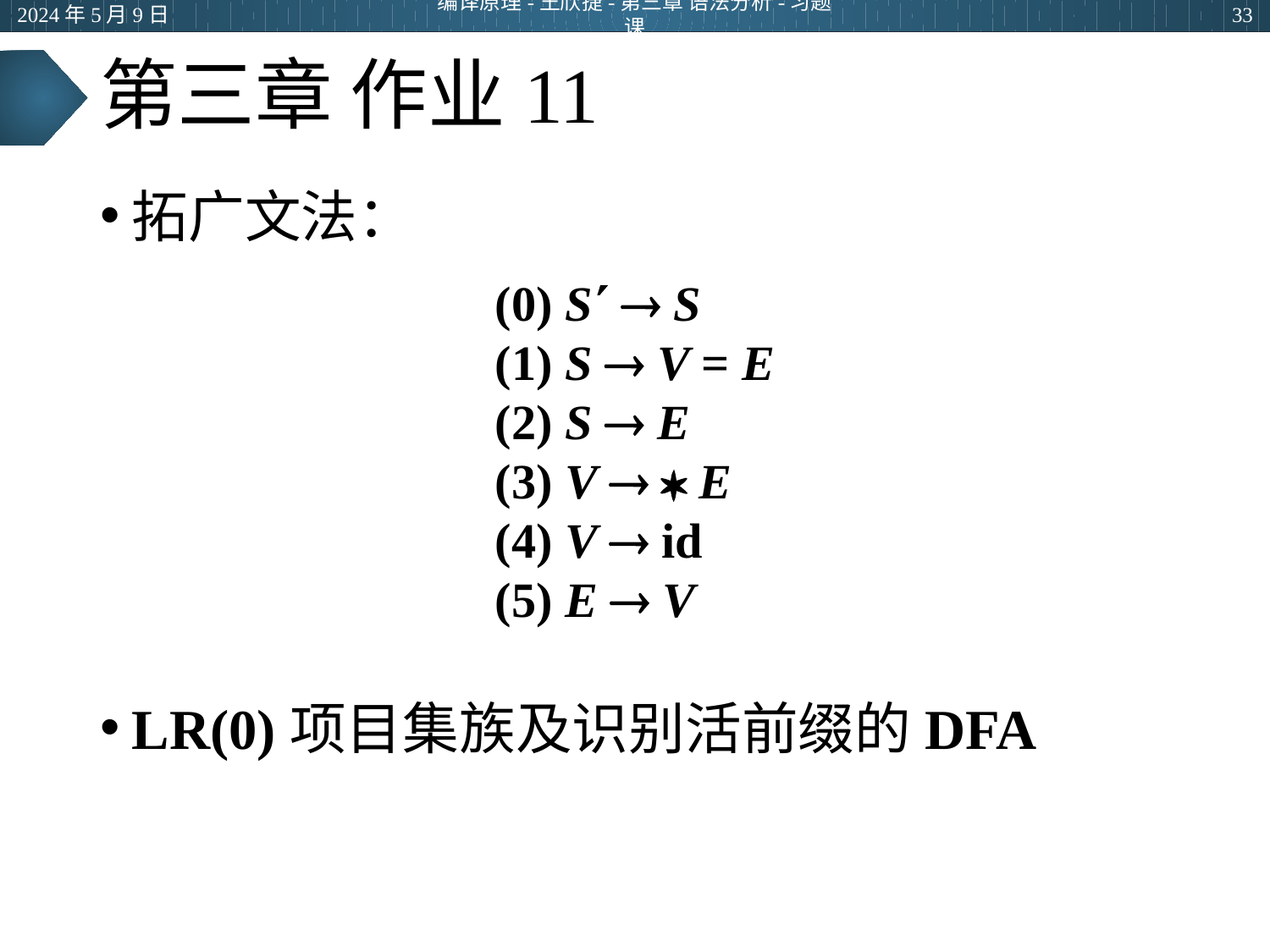

2024年5月9日
编译原理-王欣捷-第三章 语法分析-习题课
33
# 第三章 作业11
拓广文法：

LR(0)项目集族及识别活前缀的DFA

(0) S′ → S
(1) S → V = E
(2) S → E
(3) V → ∗ E
(4) V → id
(5) E → V